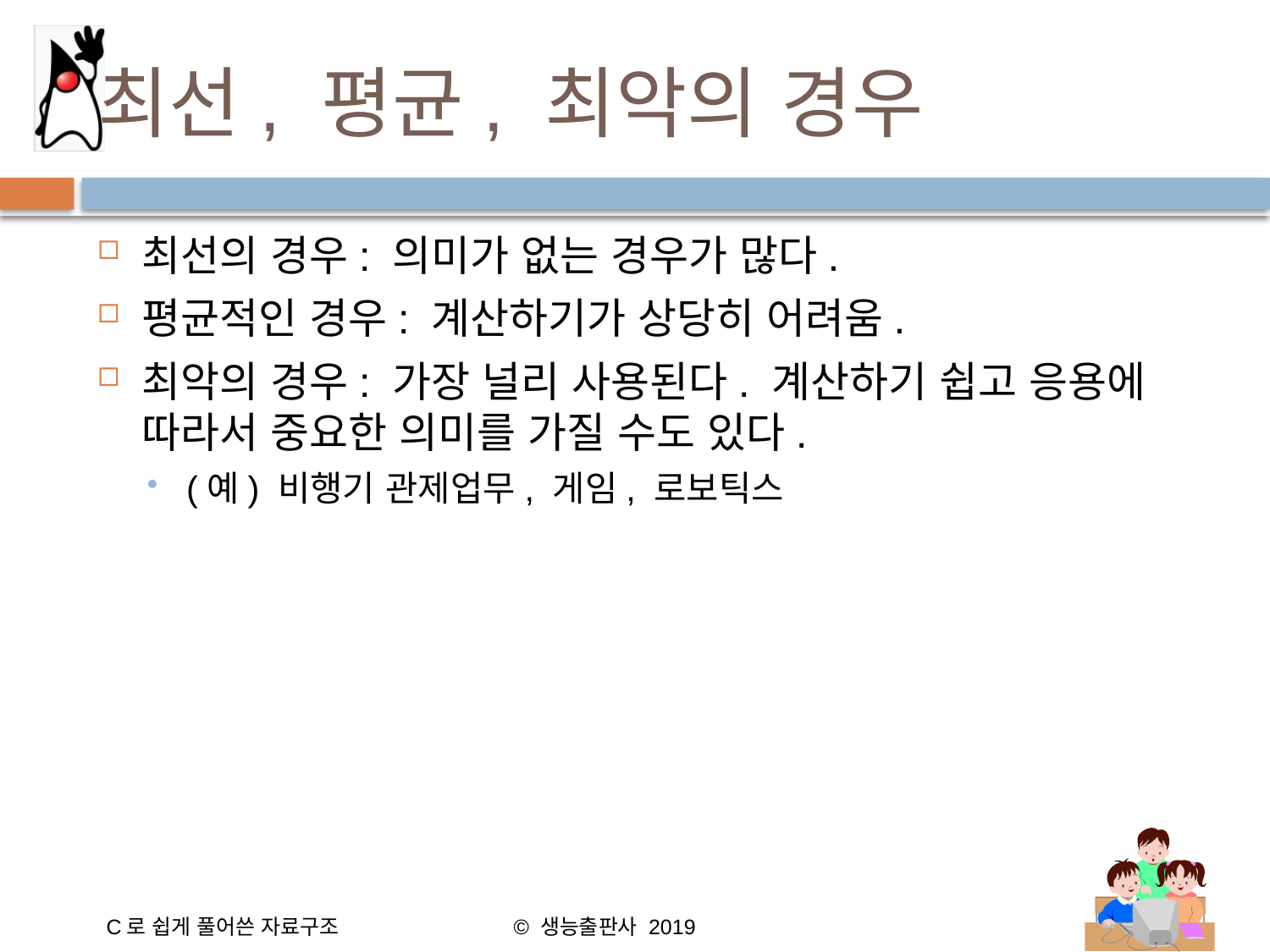

# 최선, 평균, 최악의 경우
최선의 경우: 의미가 없는 경우가 많다.
평균적인 경우: 계산하기가 상당히 어려움.
최악의 경우: 가장 널리 사용된다. 계산하기 쉽고 응용에 따라서 중요한 의미를 가질 수도 있다.
(예) 비행기 관제업무, 게임, 로보틱스